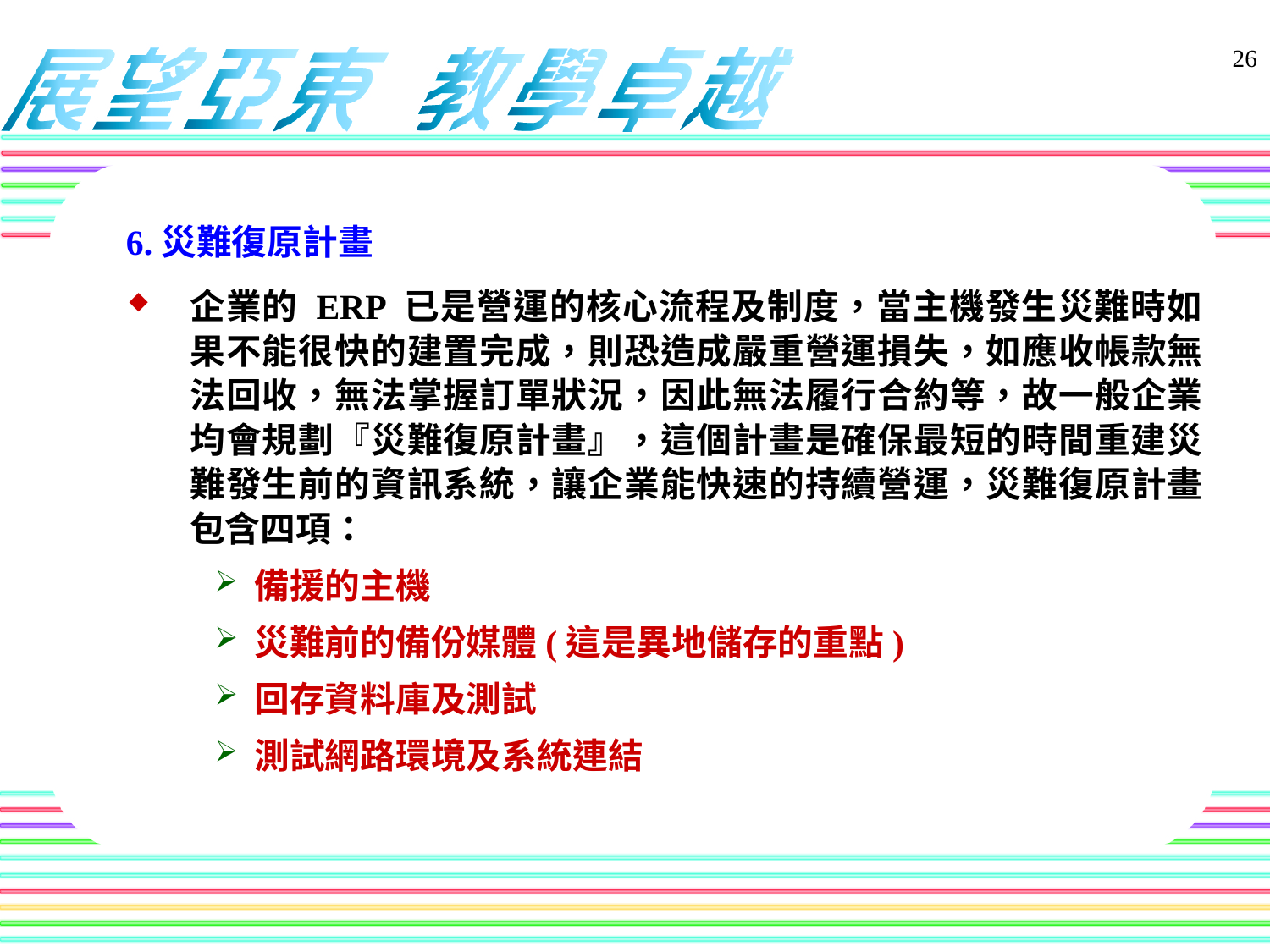

6.災難復原計畫
企業的 ERP 已是營運的核心流程及制度，當主機發生災難時如果不能很快的建置完成，則恐造成嚴重營運損失，如應收帳款無法回收，無法掌握訂單狀況，因此無法履行合約等，故一般企業均會規劃『災難復原計畫』，這個計畫是確保最短的時間重建災難發生前的資訊系統，讓企業能快速的持續營運，災難復原計畫包含四項：
備援的主機
災難前的備份媒體(這是異地儲存的重點)
回存資料庫及測試
測試網路環境及系統連結